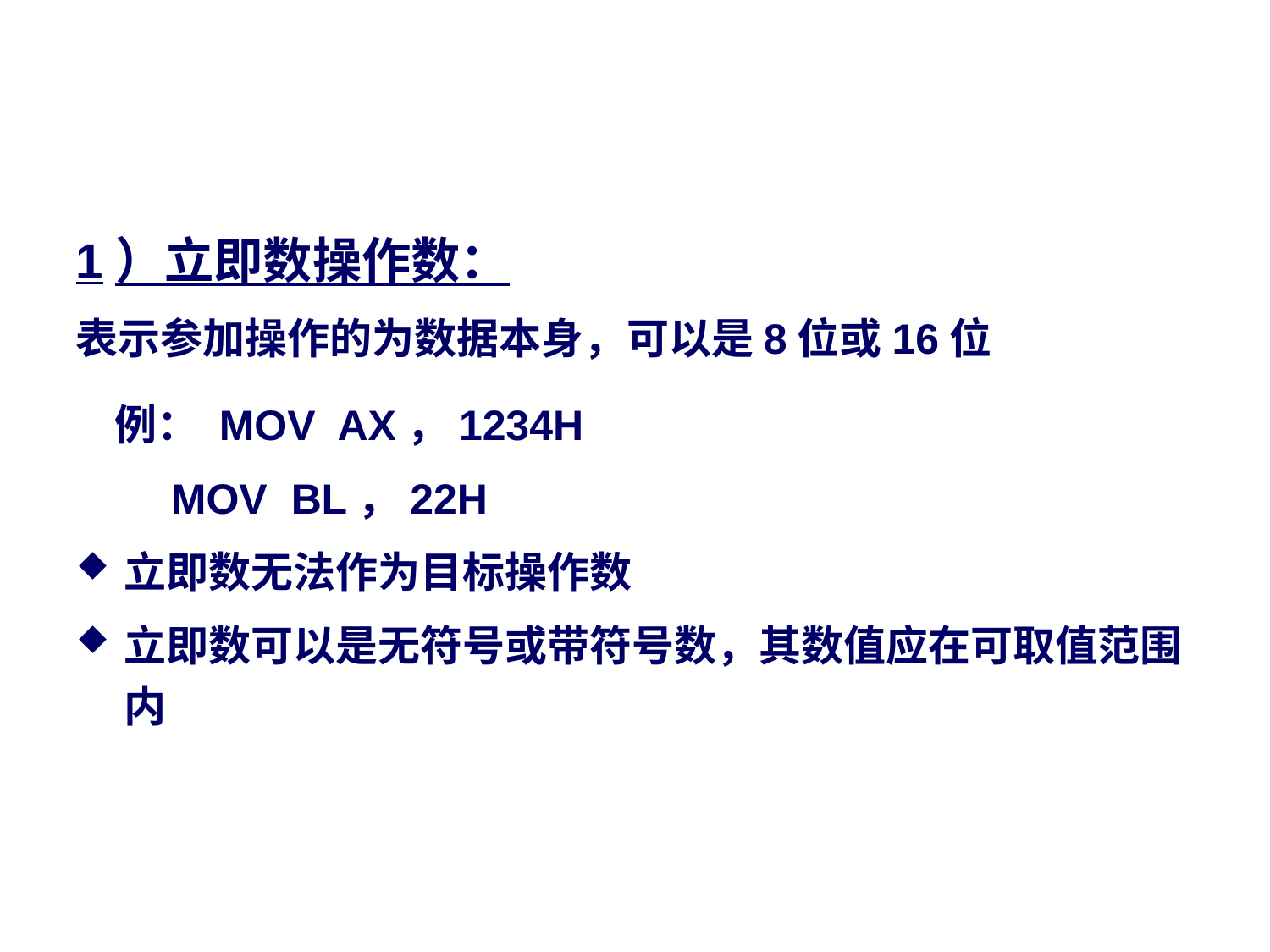

#
1）立即数操作数：
表示参加操作的为数据本身，可以是8位或16位
   例： MOV  AX，1234H
        MOV  BL，22H
立即数无法作为目标操作数
立即数可以是无符号或带符号数，其数值应在可取值范围内